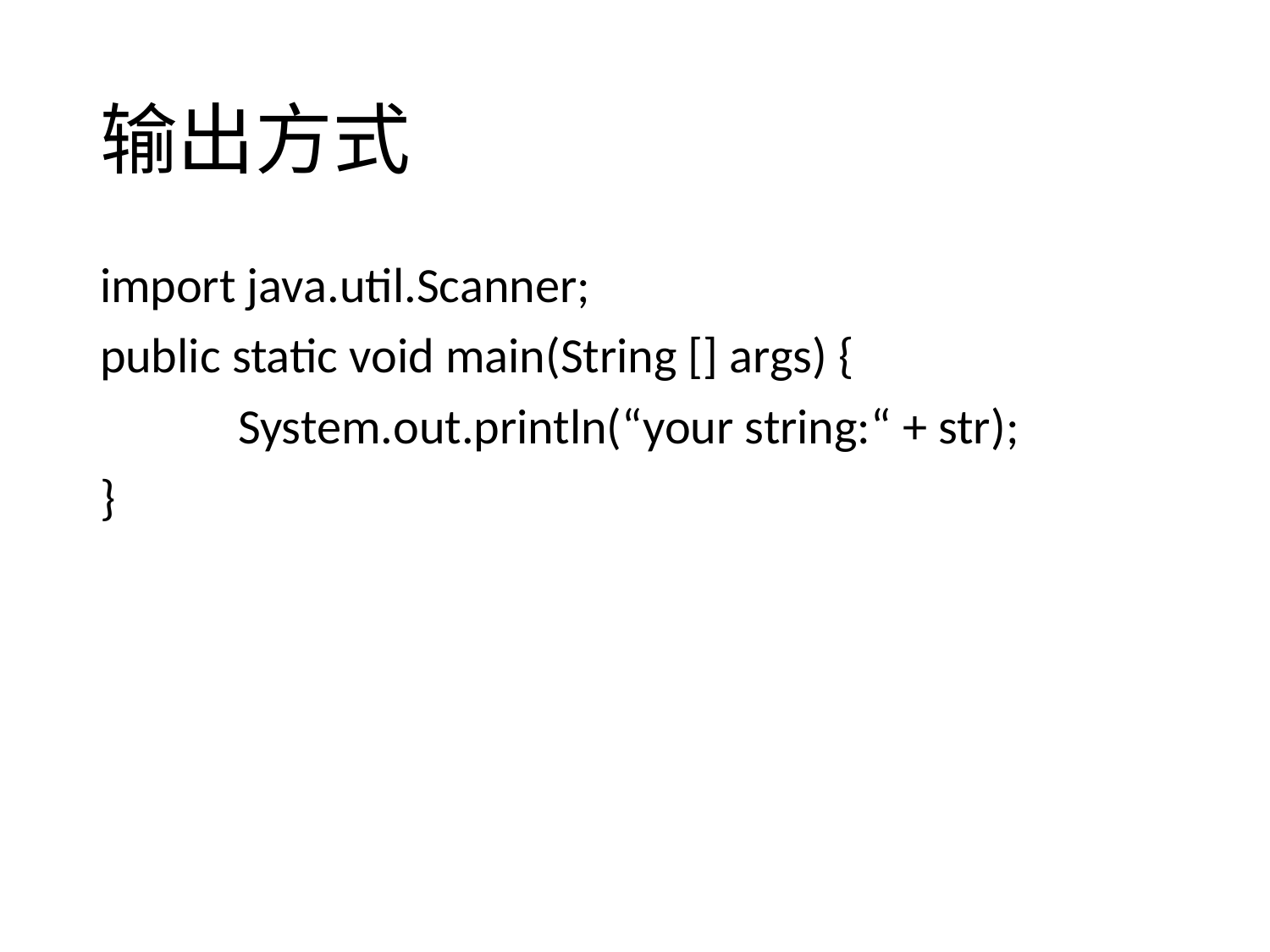

# 输出方式
import java.util.Scanner;
public static void main(String [] args) {
	 System.out.println(“your string:“ + str);
}